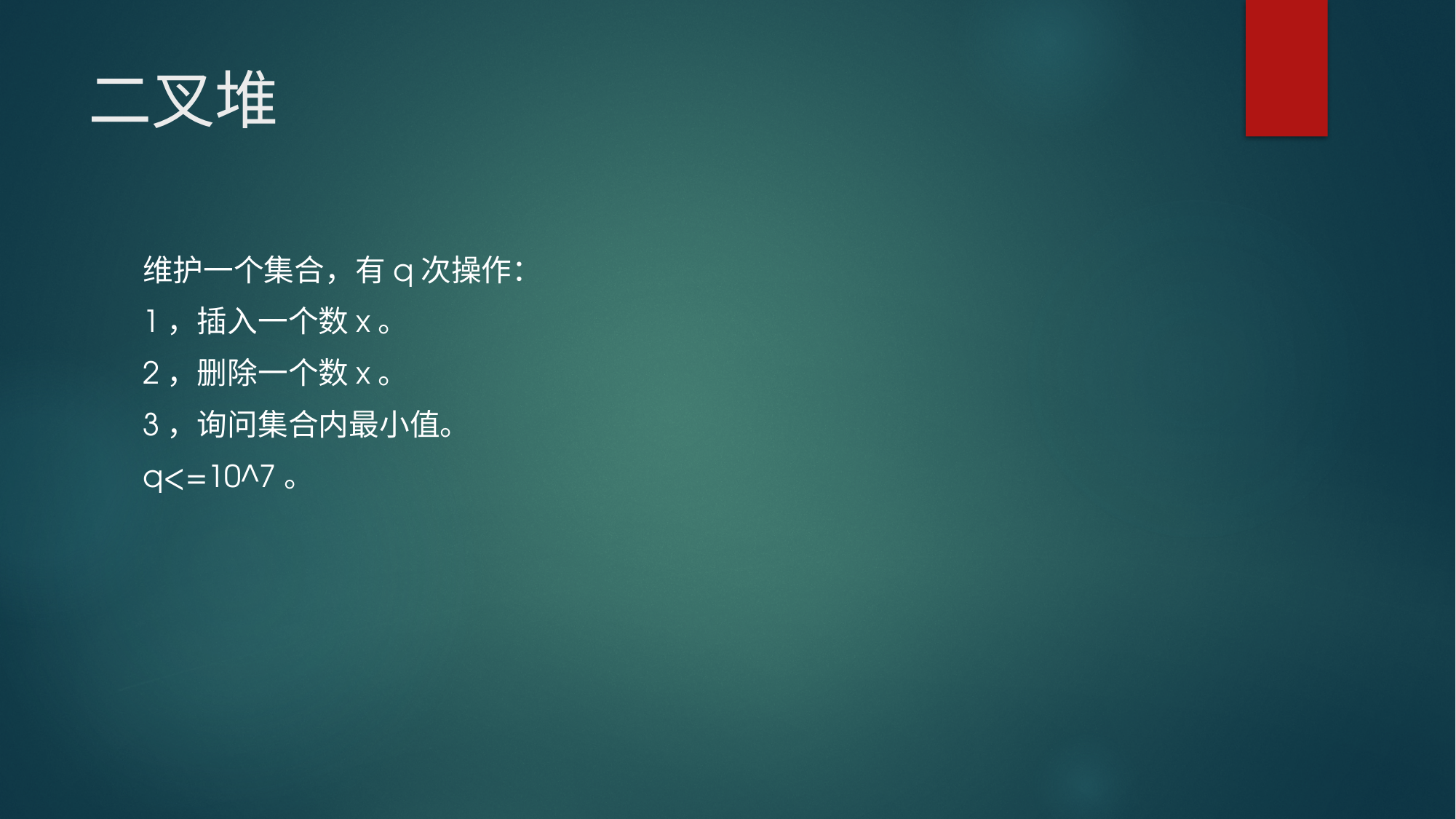

# 二叉堆
维护一个集合，有q次操作：
1，插入一个数x。
2，删除一个数x。
3，询问集合内最小值。
q<=10^7。